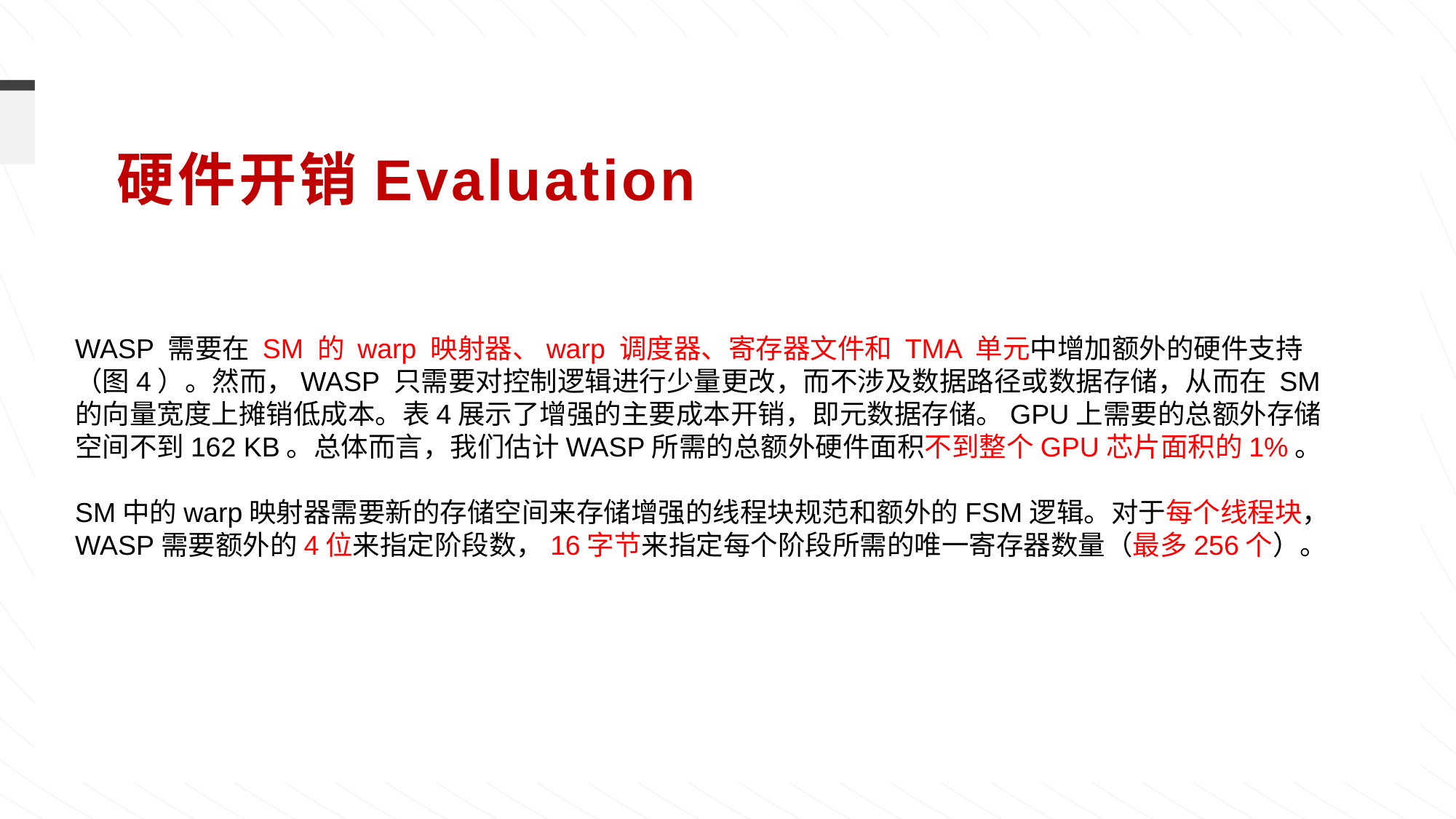

硬件开销Evaluation
WASP 需要在 SM 的 warp 映射器、warp 调度器、寄存器文件和 TMA 单元中增加额外的硬件支持（图4）。然而，WASP 只需要对控制逻辑进行少量更改，而不涉及数据路径或数据存储，从而在 SM 的向量宽度上摊销低成本。表4展示了增强的主要成本开销，即元数据存储。GPU上需要的总额外存储空间不到162 KB。总体而言，我们估计WASP所需的总额外硬件面积不到整个GPU芯片面积的1%。

SM中的warp映射器需要新的存储空间来存储增强的线程块规范和额外的FSM逻辑。对于每个线程块，WASP需要额外的4位来指定阶段数，16字节来指定每个阶段所需的唯一寄存器数量（最多256个）。